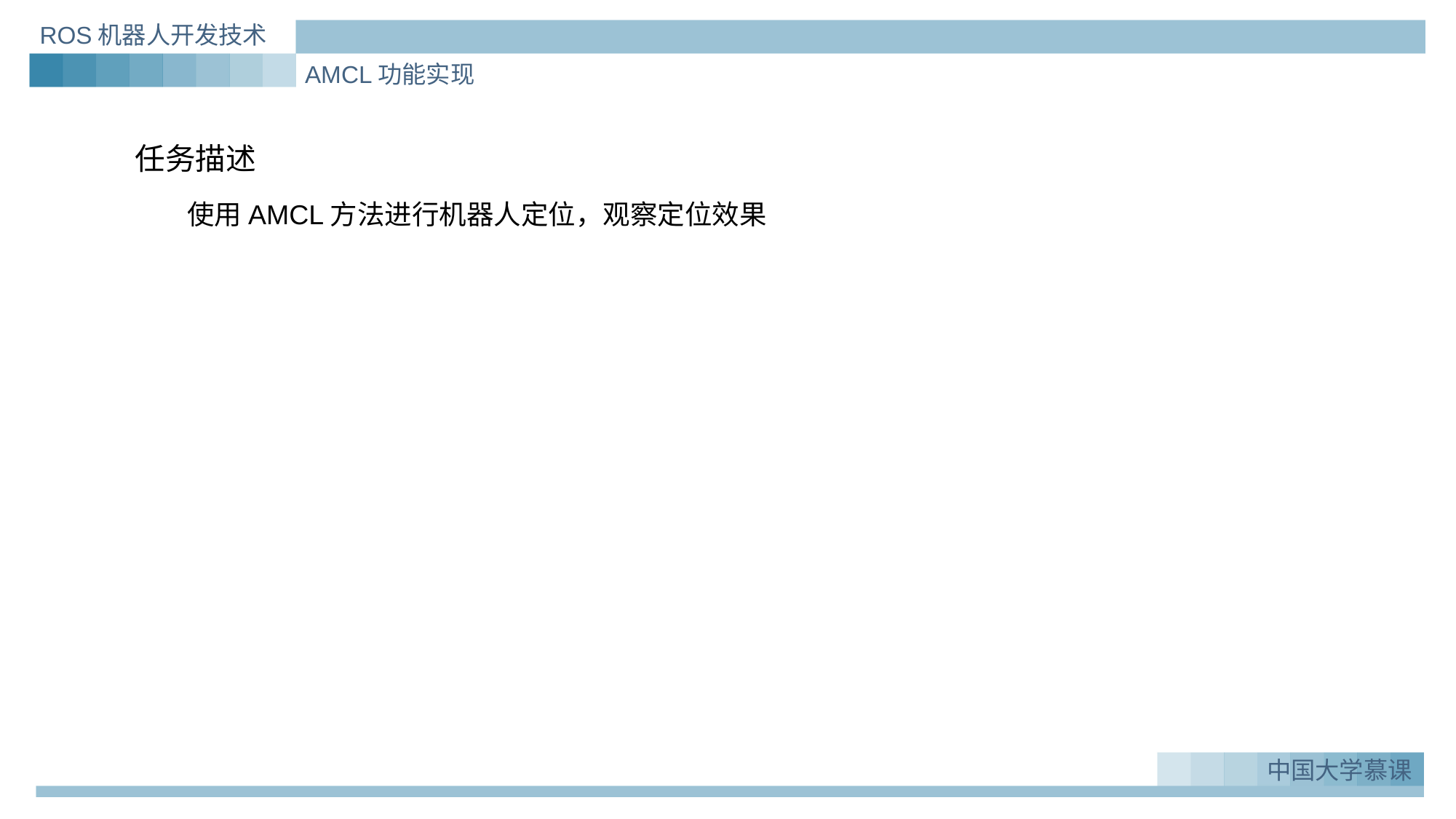

ROS机器人开发技术
AMCL功能实现
任务描述
      使用AMCL方法进行机器人定位，观察定位效果
中国大学慕课